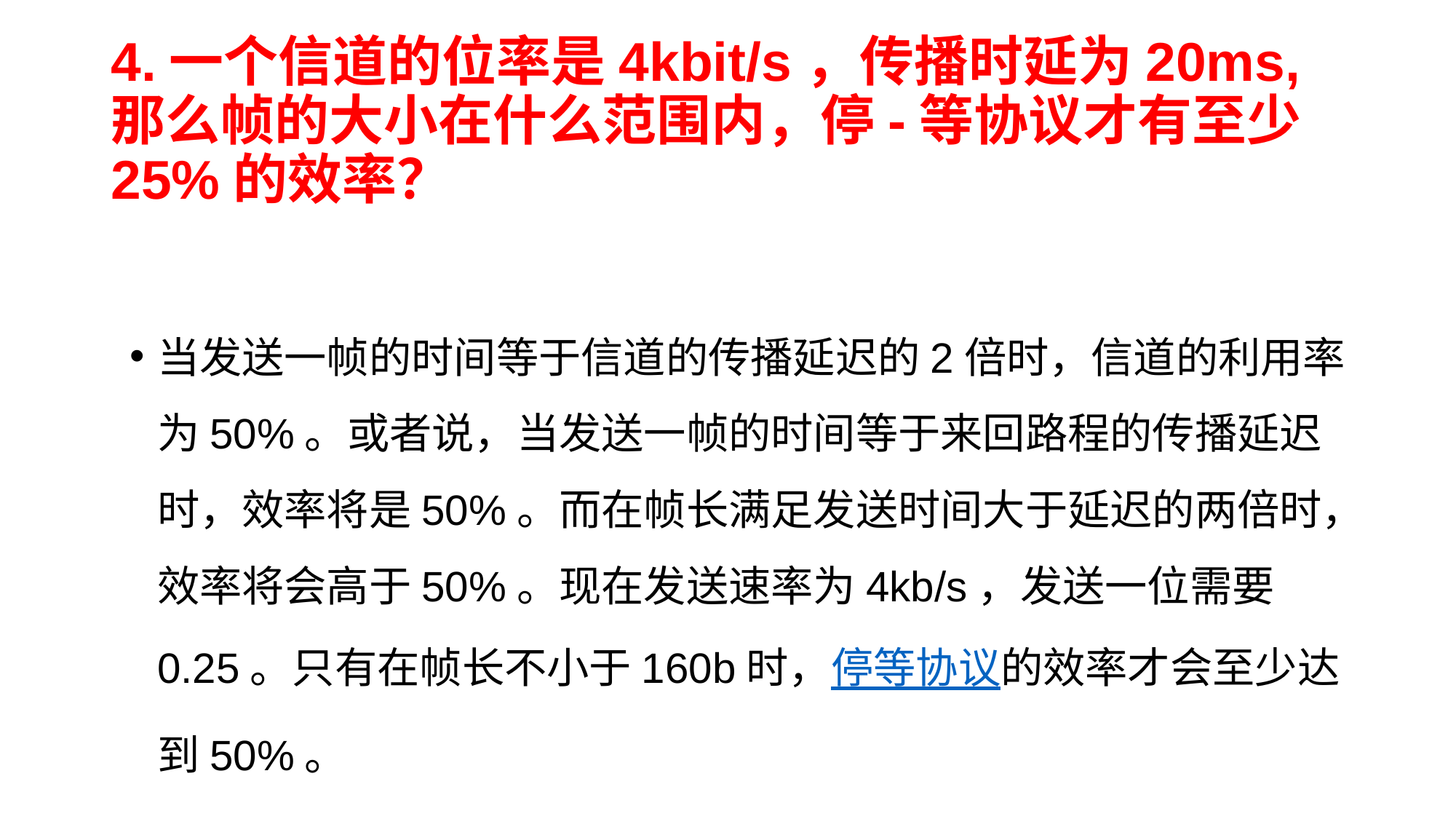

# 4.一个信道的位率是4kbit/s，传播时延为20ms,那么帧的大小在什么范围内，停-等协议才有至少25%的效率？
当发送一帧的时间等于信道的传播延迟的2倍时，信道的利用率为50%。或者说，当发送一帧的时间等于来回路程的传播延迟时，效率将是50%。而在帧长满足发送时间大于延迟的两倍时，效率将会高于50%。现在发送速率为4kb/s，发送一位需要0.25。只有在帧长不小于160b时，停等协议的效率才会至少达到50%。
L>4kbit/s*40ms=160bit